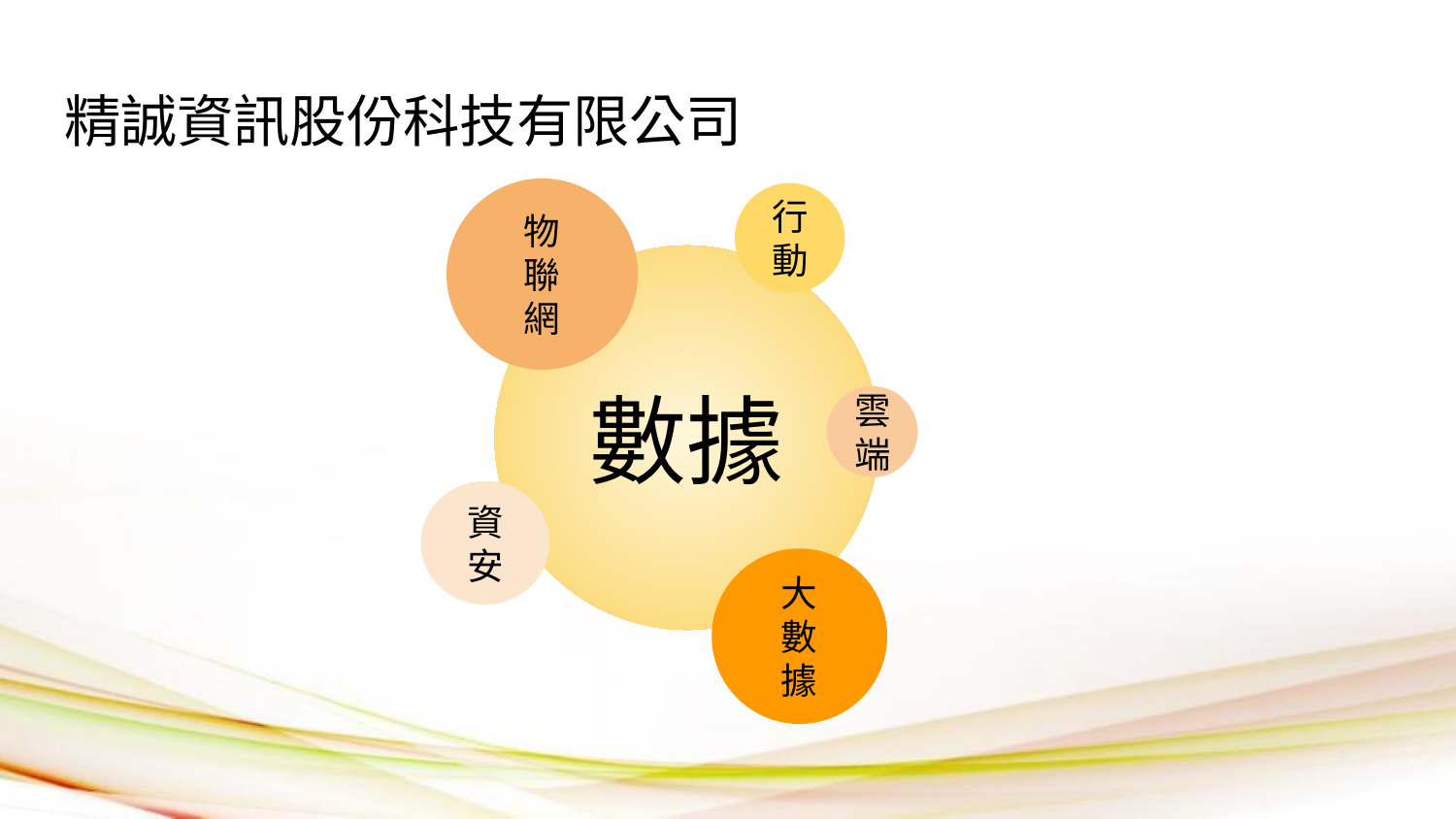

# 精誠資訊股份科技有限公司
物
聯
網
行
動
數據
雲
端
大
數
據
資
安